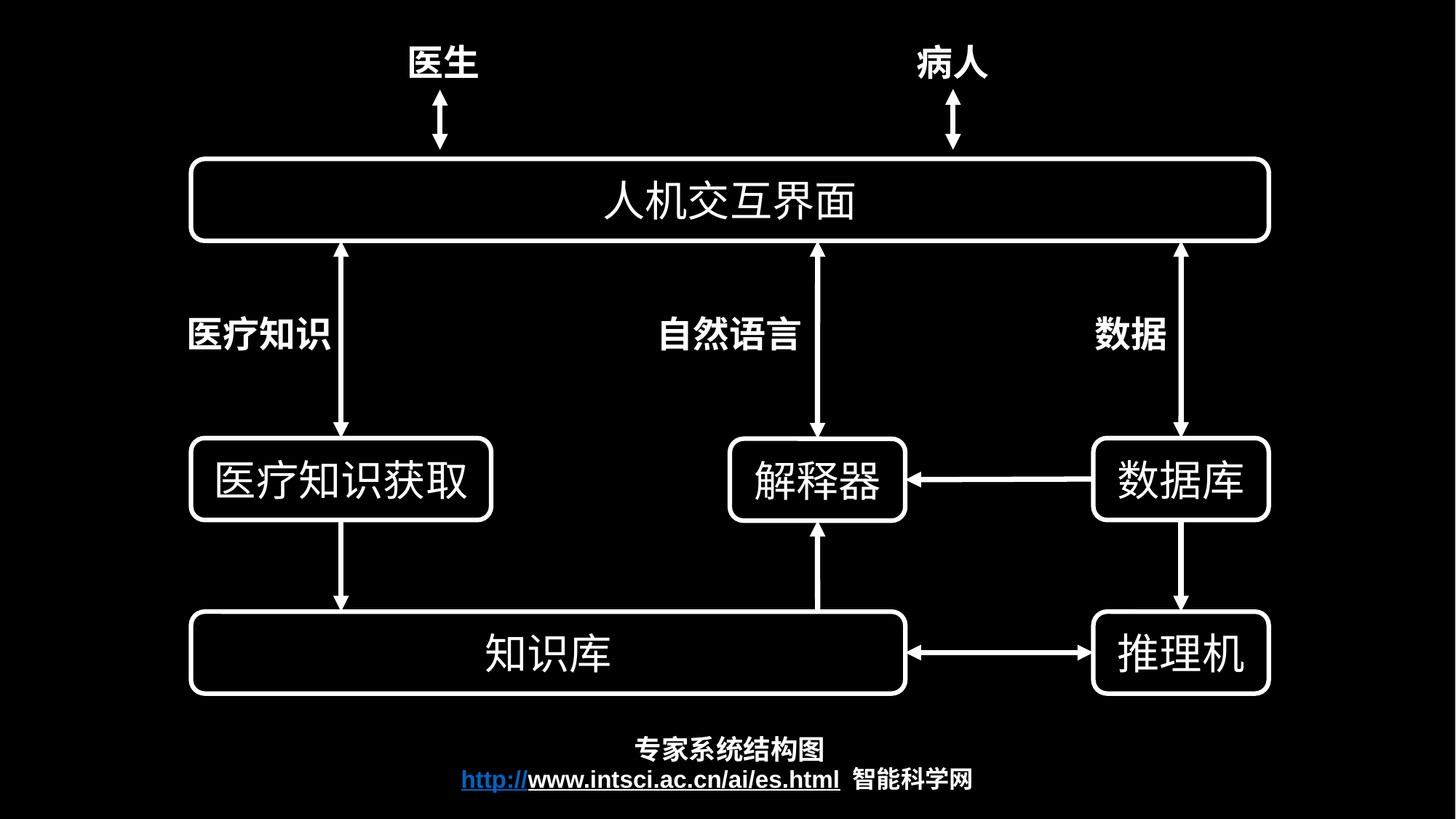

病人
医生
人机交互界面
医疗知识
自然语言
数据
数据库
医疗知识获取
解释器
知识库
推理机
专家系统结构图
 http://www.intsci.ac.cn/ai/es.html 智能科学网